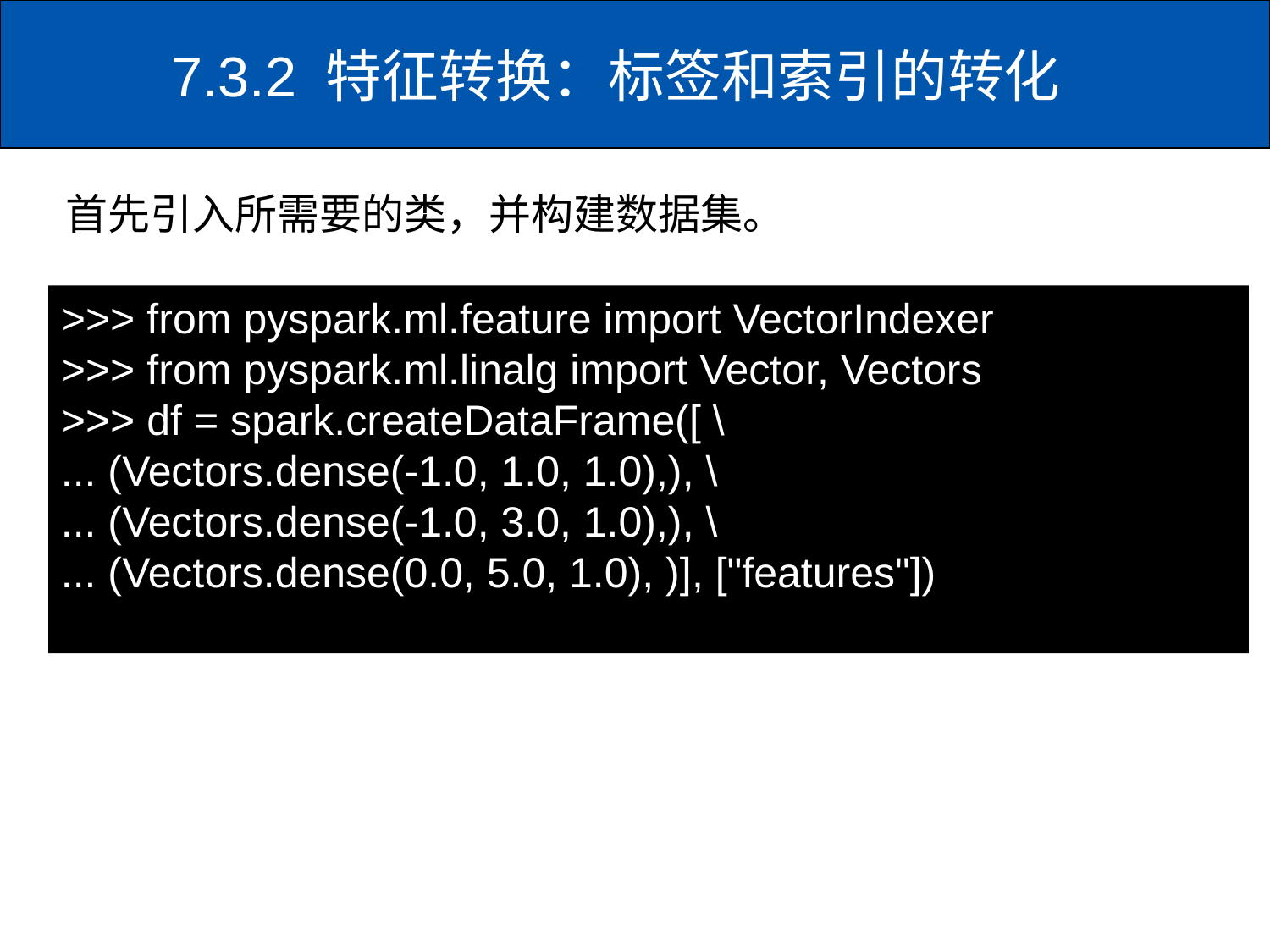

# 7.3.2 特征转换：标签和索引的转化
首先引入所需要的类，并构建数据集。
>>> from pyspark.ml.feature import VectorIndexer
>>> from pyspark.ml.linalg import Vector, Vectors
>>> df = spark.createDataFrame([ \
... (Vectors.dense(-1.0, 1.0, 1.0),), \
... (Vectors.dense(-1.0, 3.0, 1.0),), \
... (Vectors.dense(0.0, 5.0, 1.0), )], ["features"])